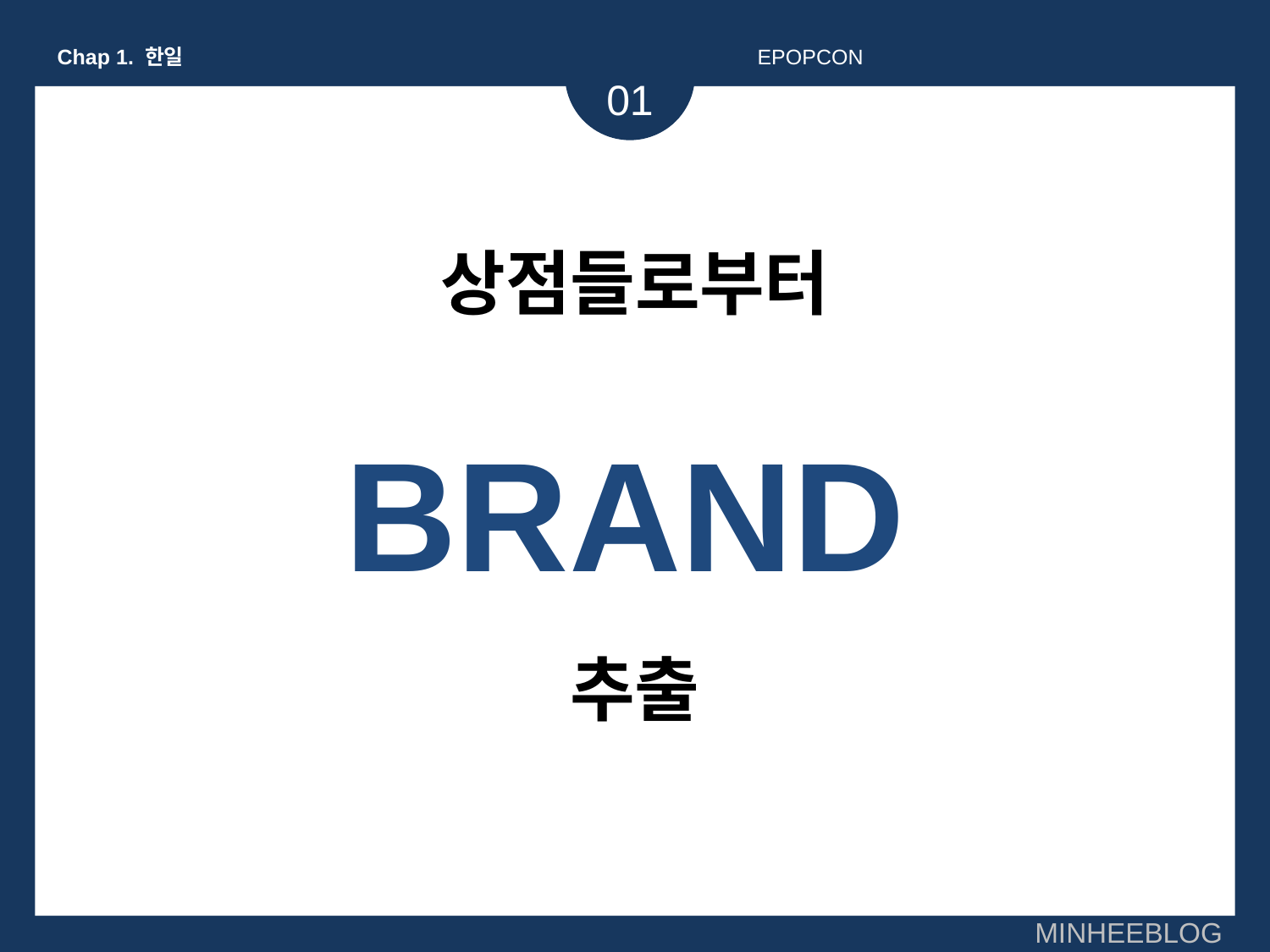

Chap 1. 한일
EPOPCON
01
상점들로부터
BRAND
추출

MINHEEBLOG